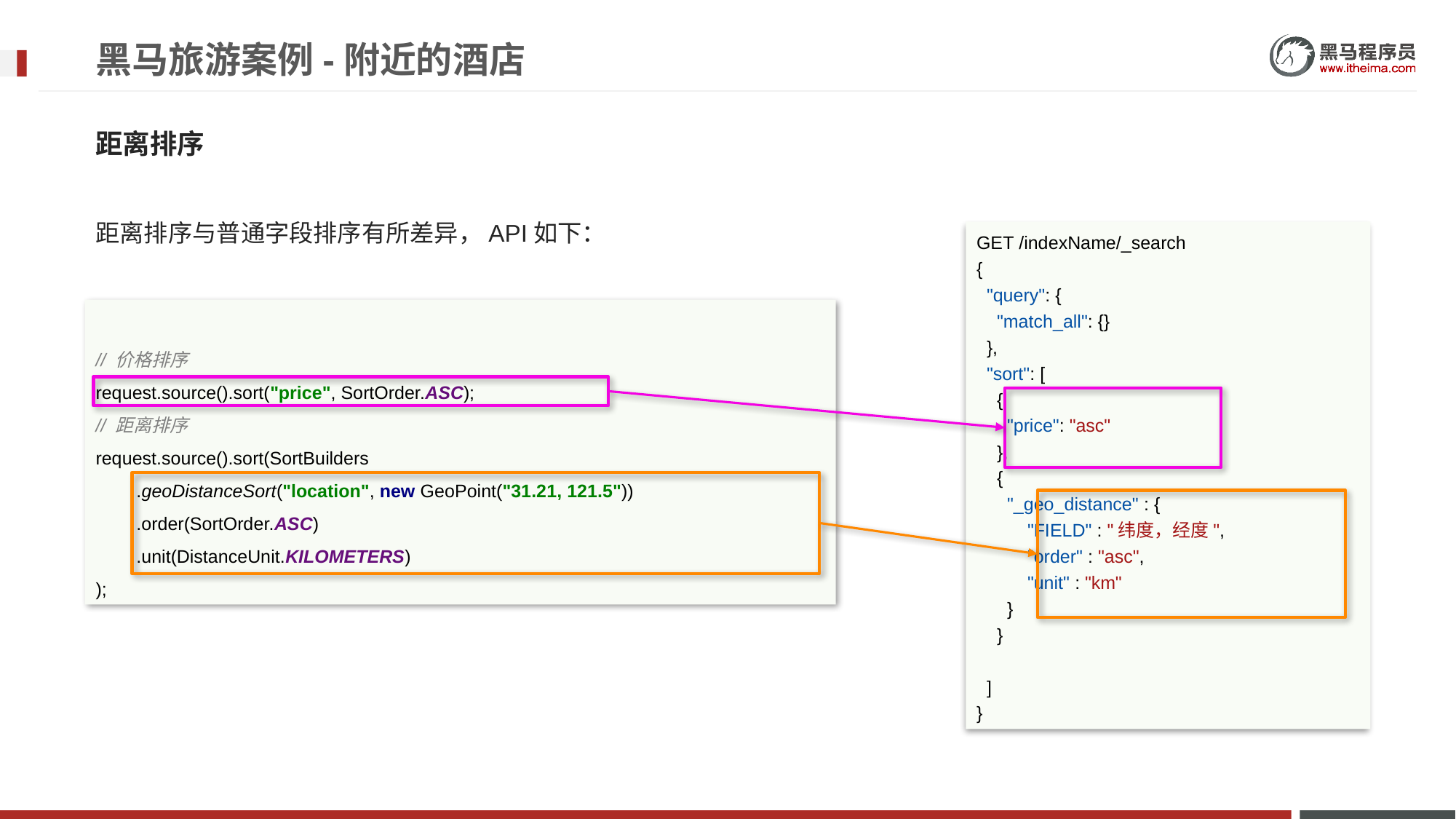

# 黑马旅游案例-附近的酒店
距离排序
距离排序与普通字段排序有所差异，API如下：
GET /indexName/_search
{
  "query": {
    "match_all": {}
  },
  "sort": [
    {
      "price": "asc"
    },
    {
      "_geo_distance" : {
          "FIELD" : "纬度，经度",
          "order" : "asc",
          "unit" : "km"
      }
    }
  ]
}
// 价格排序
request.source().sort("price", SortOrder.ASC);
// 距离排序
request.source().sort(SortBuilders
        .geoDistanceSort("location", new GeoPoint("31.21, 121.5"))
        .order(SortOrder.ASC)
        .unit(DistanceUnit.KILOMETERS)
);